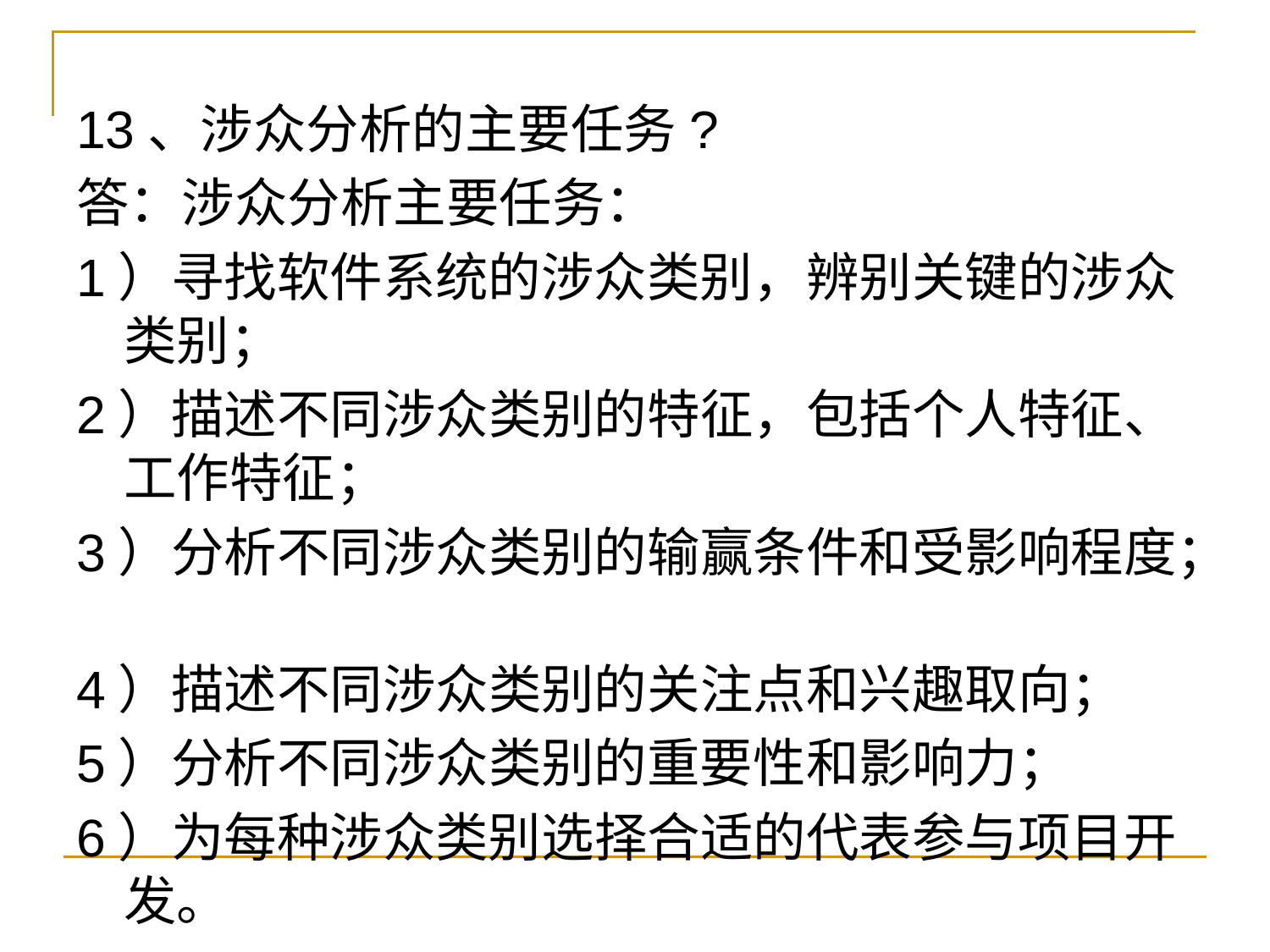

13、涉众分析的主要任务?
答：涉众分析主要任务：
1）寻找软件系统的涉众类别，辨别关键的涉众类别；
2）描述不同涉众类别的特征，包括个人特征、工作特征；
3）分析不同涉众类别的输赢条件和受影响程度；
4）描述不同涉众类别的关注点和兴趣取向；
5）分析不同涉众类别的重要性和影响力；
6）为每种涉众类别选择合适的代表参与项目开发。